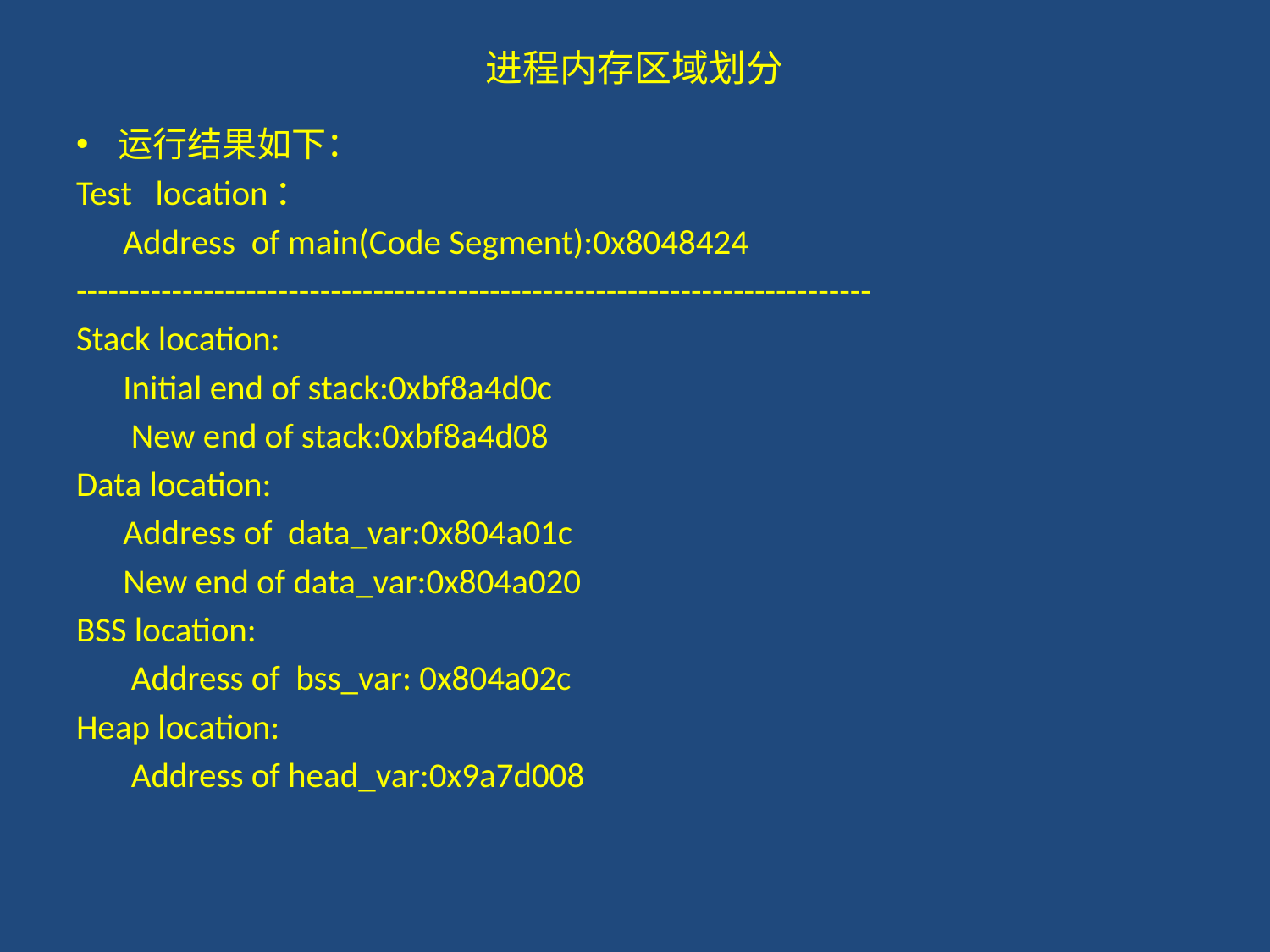

# 进程内存区域划分
运行结果如下：
Test   location：
      Address  of main(Code Segment):0x8048424
---------------------------------------------------------------------------
Stack location:
      Initial end of stack:0xbf8a4d0c
       New end of stack:0xbf8a4d08
Data location:
      Address of  data_var:0x804a01c
      New end of data_var:0x804a020
BSS location:
       Address of  bss_var: 0x804a02c
Heap location:
       Address of head_var:0x9a7d008